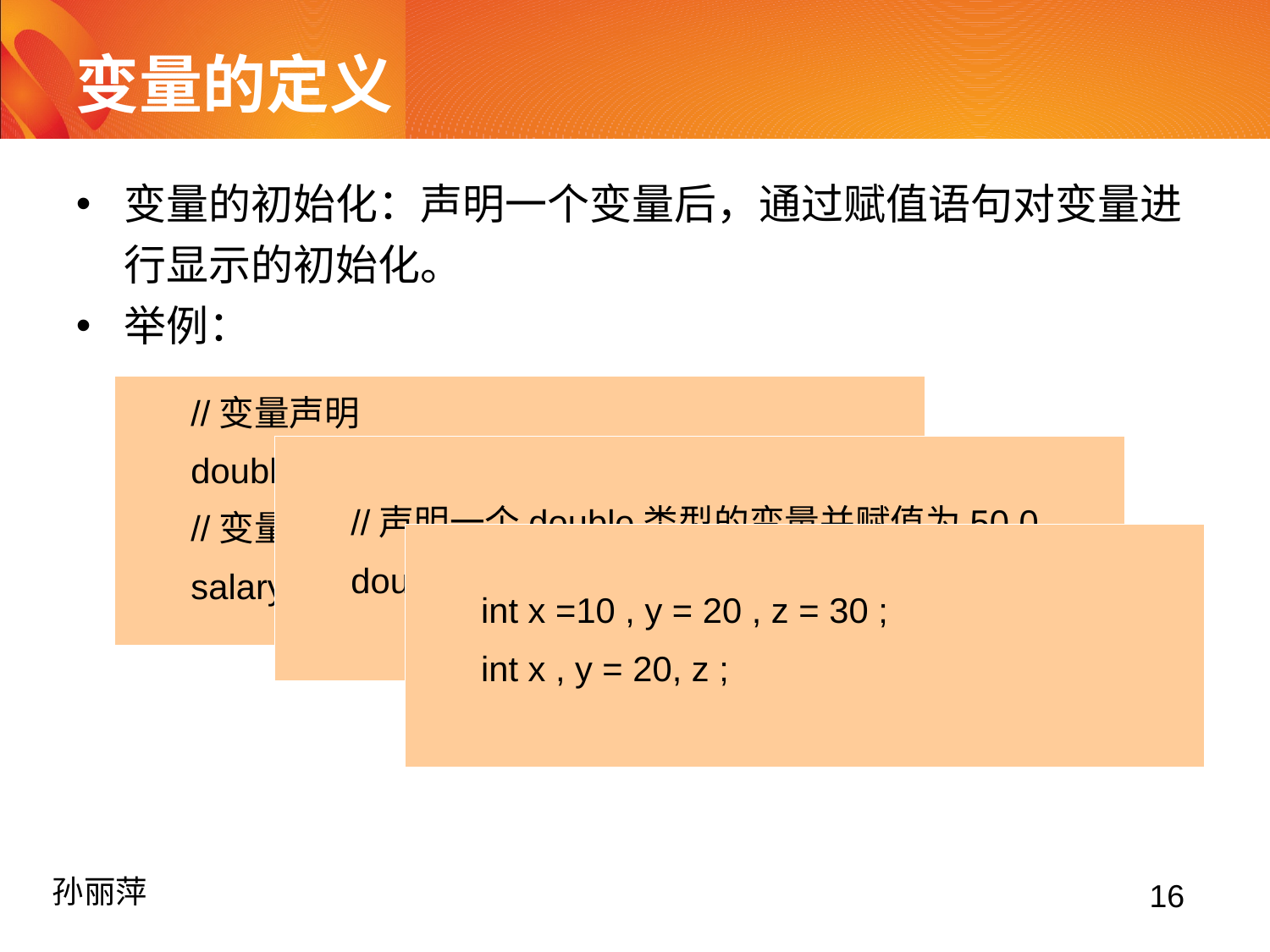

# 变量的定义
变量的初始化：声明一个变量后，通过赋值语句对变量进行显示的初始化。
举例：

//变量声明
double salary;
//变量初始化
salary = 5000.0;

//声明一个double类型的变量并赋值为50.0
double salary=50.0;

int x =10 , y = 20 , z = 30 ;
int x , y = 20, z ;